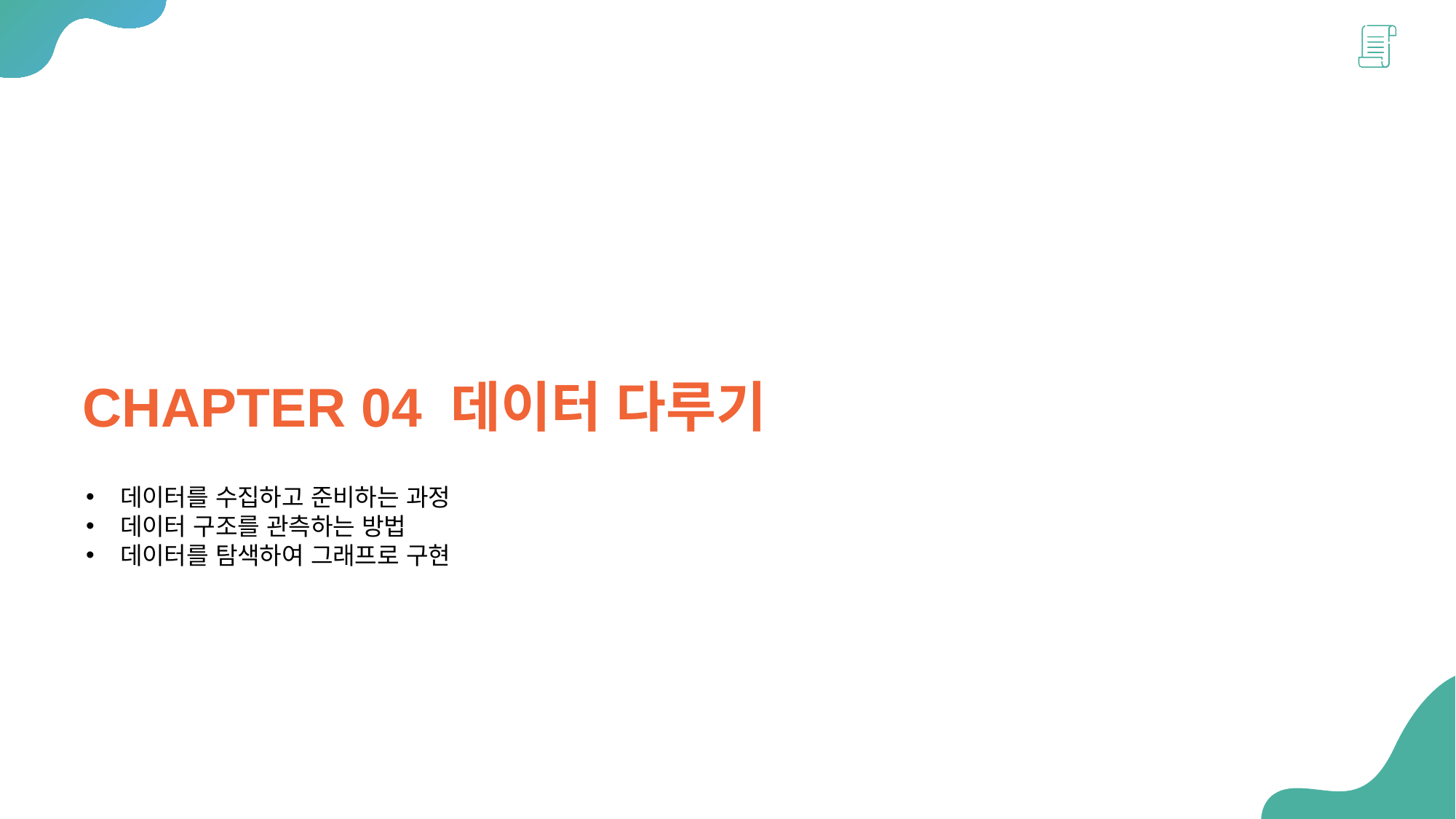

CHAPTER 04 데이터 다루기
데이터를 수집하고 준비하는 과정
데이터 구조를 관측하는 방법
데이터를 탐색하여 그래프로 구현